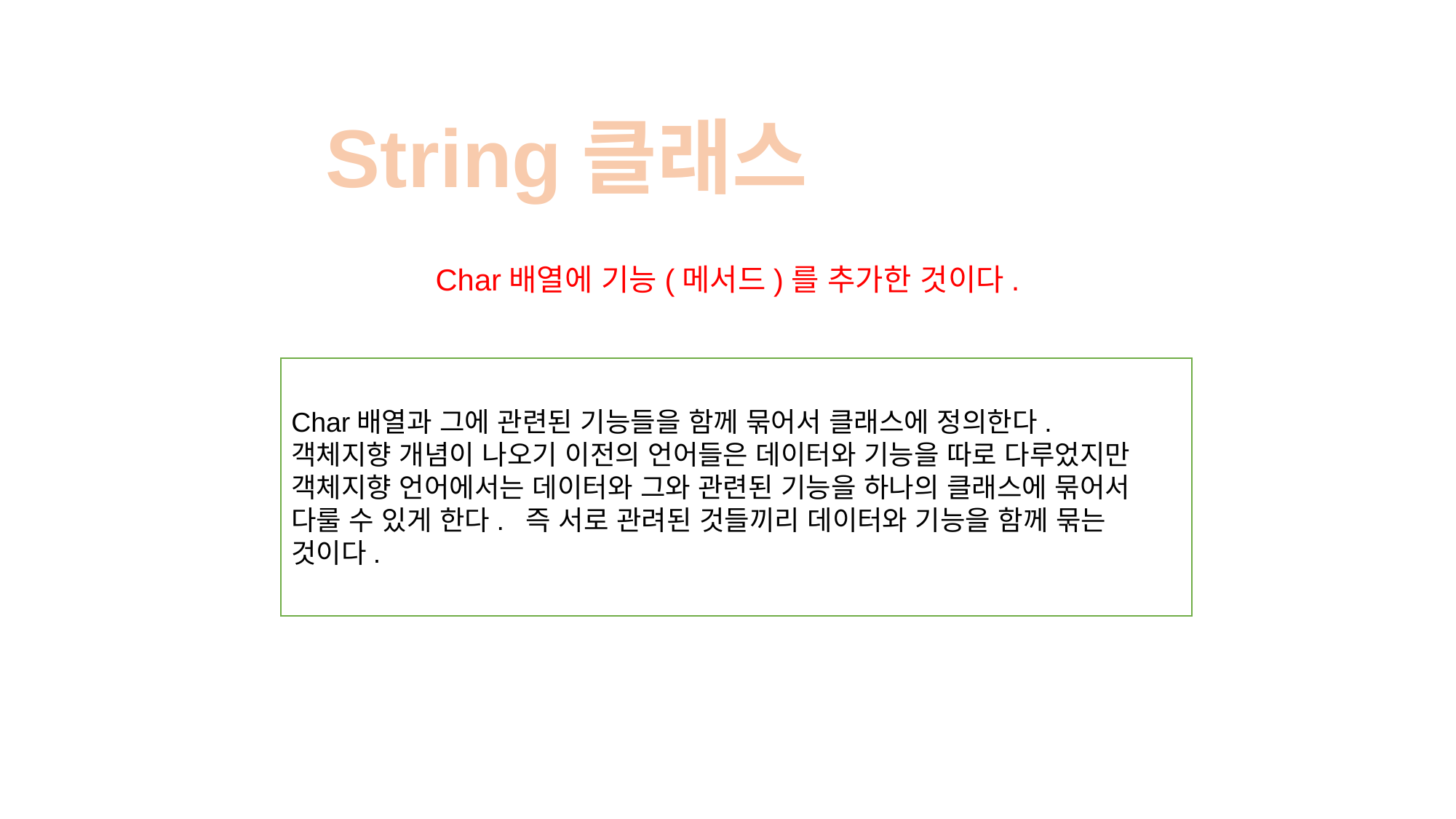

String클래스
Char배열에 기능(메서드)를 추가한 것이다.
Char배열과 그에 관련된 기능들을 함께 묶어서 클래스에 정의한다.
객체지향 개념이 나오기 이전의 언어들은 데이터와 기능을 따로 다루었지만 객체지향 언어에서는 데이터와 그와 관련된 기능을 하나의 클래스에 묶어서 다룰 수 있게 한다.  즉 서로 관려된 것들끼리 데이터와 기능을 함께 묶는 것이다.